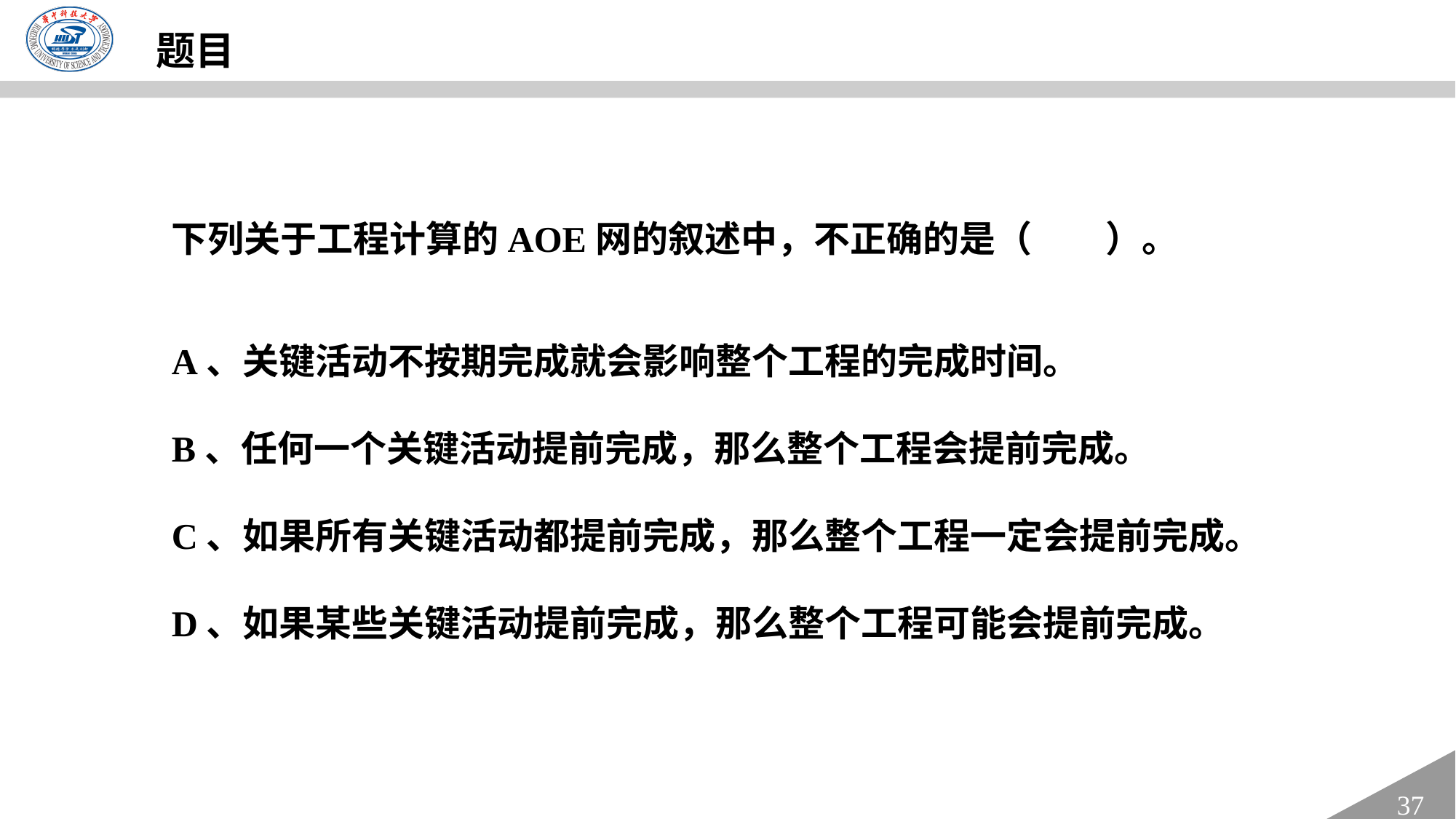

题目
下列关于工程计算的AOE网的叙述中，不正确的是（         ）。
A、关键活动不按期完成就会影响整个工程的完成时间。
B、任何一个关键活动提前完成，那么整个工程会提前完成。
C、如果所有关键活动都提前完成，那么整个工程一定会提前完成。
D、如果某些关键活动提前完成，那么整个工程可能会提前完成。